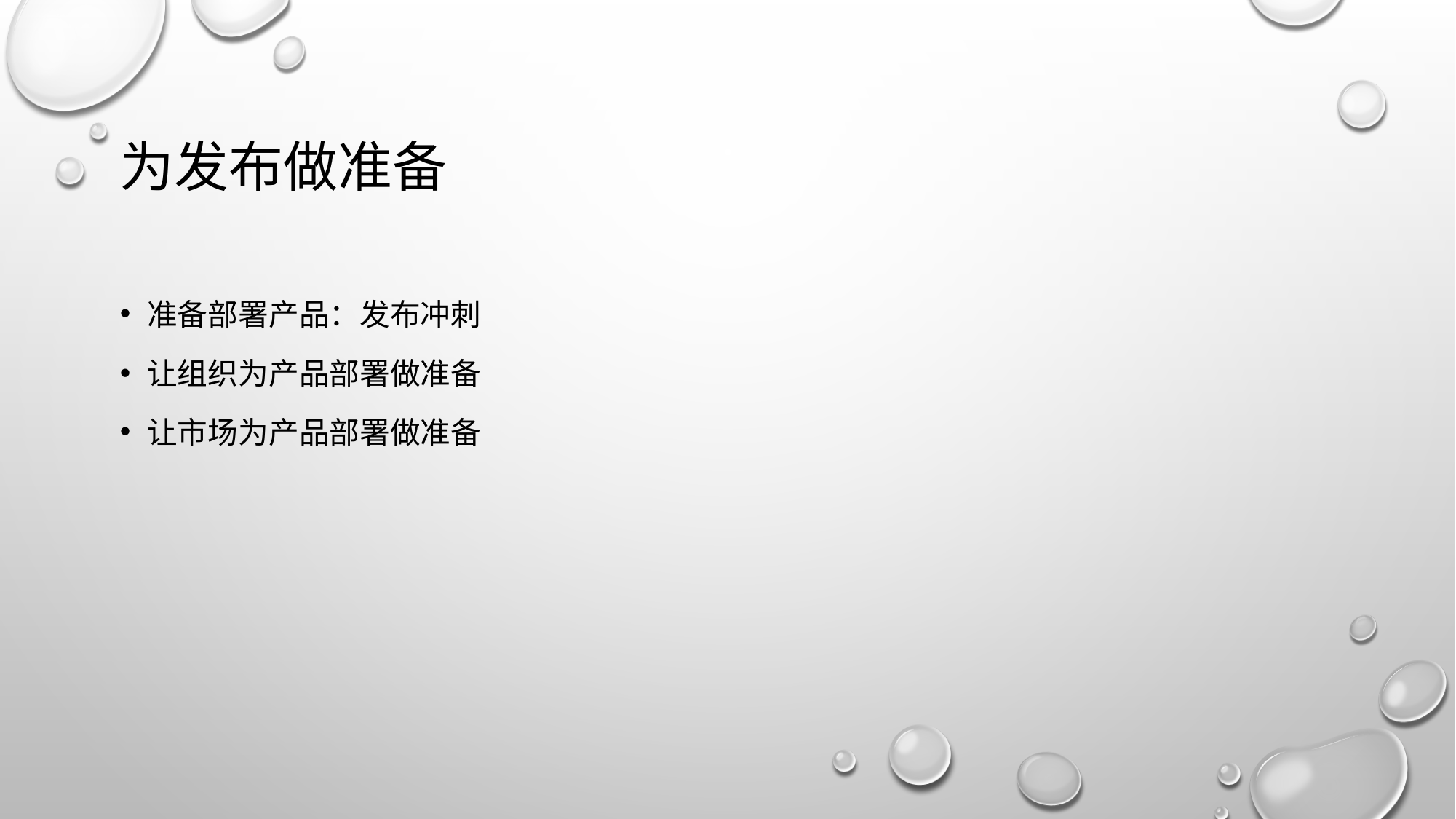

# 为发布做准备
准备部署产品：发布冲刺
让组织为产品部署做准备
让市场为产品部署做准备